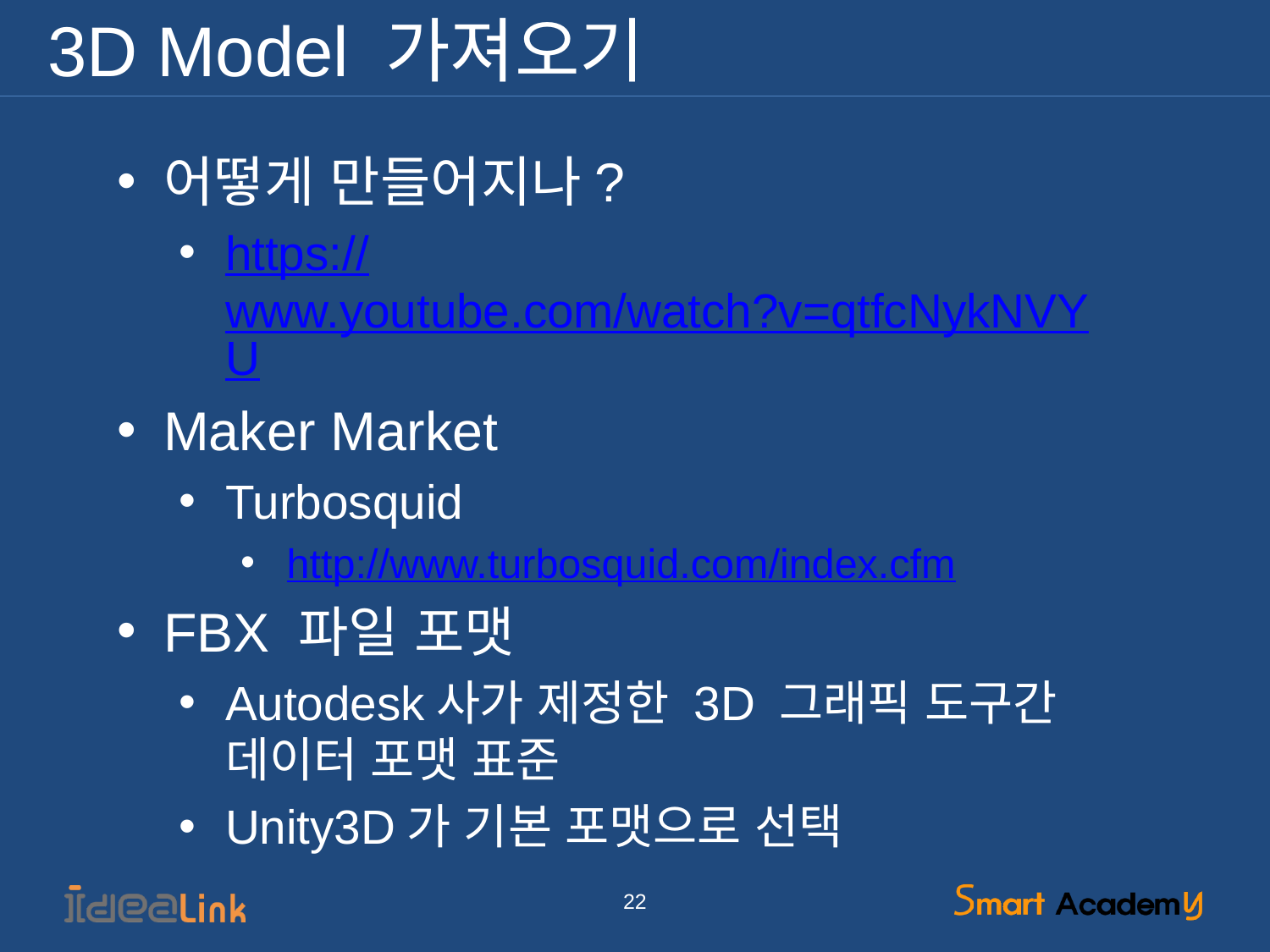

# 3D Model 가져오기
어떻게 만들어지나?
https://www.youtube.com/watch?v=qtfcNykNVYU
Maker Market
Turbosquid
http://www.turbosquid.com/index.cfm
FBX 파일 포맷
Autodesk사가 제정한 3D 그래픽 도구간 데이터 포맷 표준
Unity3D가 기본 포맷으로 선택
22